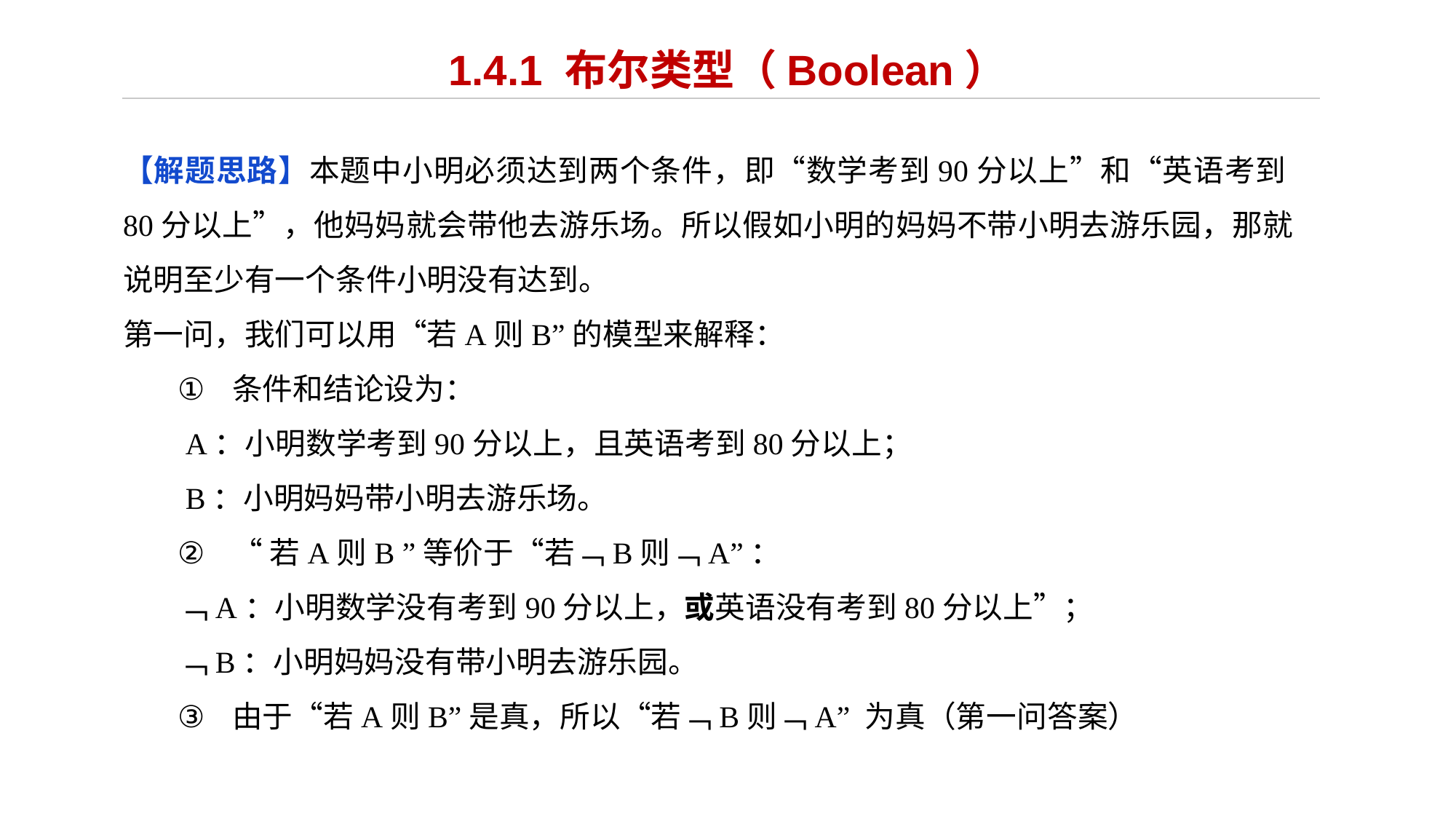

# 1.4.1 布尔类型（Boolean）
【解题思路】本题中小明必须达到两个条件，即“数学考到90分以上”和“英语考到80分以上”，他妈妈就会带他去游乐场。所以假如小明的妈妈不带小明去游乐园，那就说明至少有一个条件小明没有达到。
第一问，我们可以用“若A则B”的模型来解释：
条件和结论设为：
 A：小明数学考到90分以上，且英语考到80分以上；
 B：小明妈妈带小明去游乐场。
“若A则B ”等价于“若﹁B则﹁A”：
﹁A：小明数学没有考到90分以上，或英语没有考到80分以上”；
﹁B：小明妈妈没有带小明去游乐园。
由于“若A则B”是真，所以“若﹁B则﹁A” 为真（第一问答案）